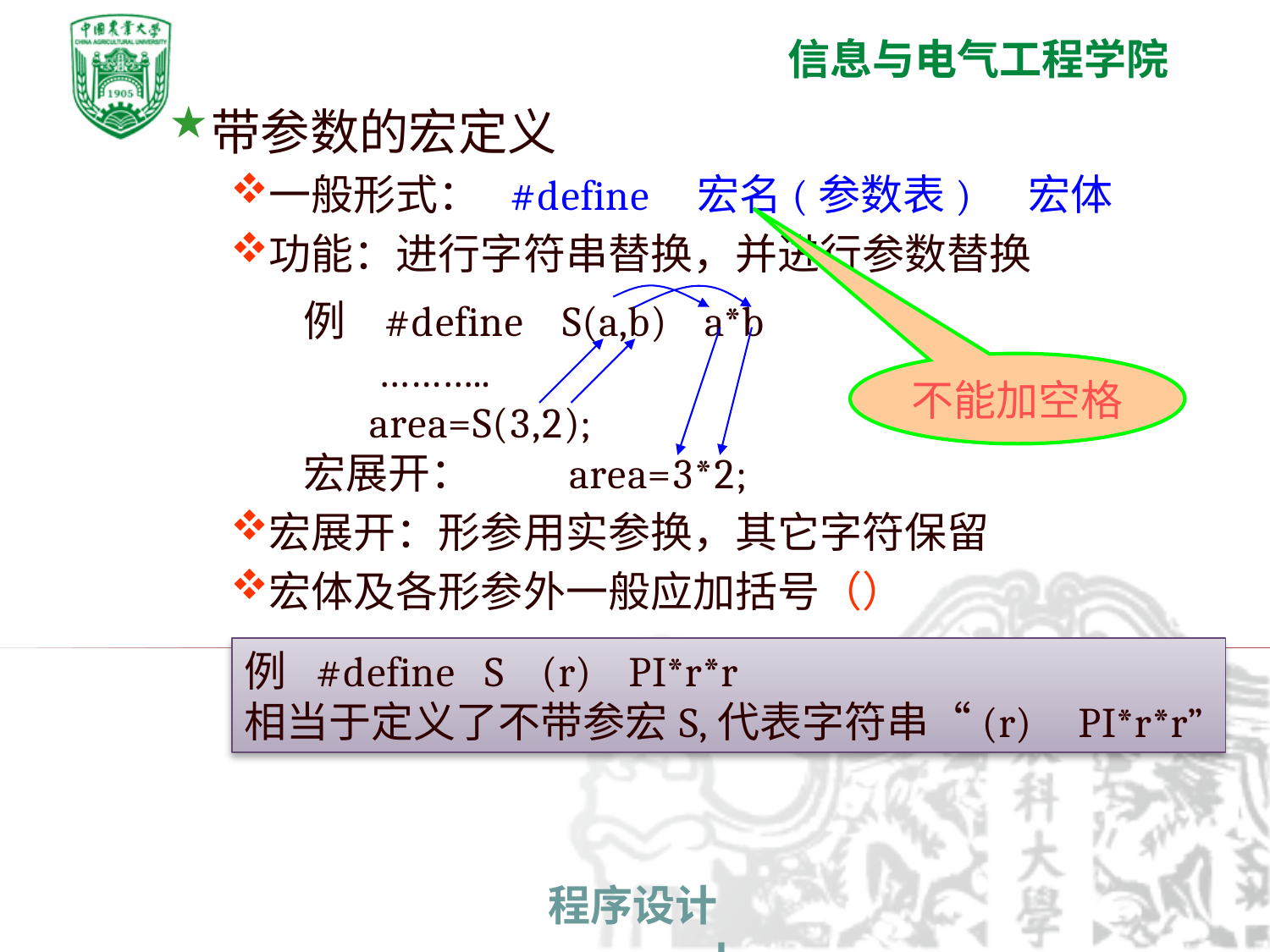

带参数的宏定义
一般形式：  #define    宏名(参数表)     宏体
功能：进行字符串替换，并进行参数替换

例   #define    S(a,b)    a*b
        ………..
       area=S(3,2);
宏展开：         area=3*2;
不能加空格
宏展开：形参用实参换，其它字符保留
宏体及各形参外一般应加括号（）
例  #define   S    (r)    PI*r*r
相当于定义了不带参宏S,代表字符串“(r)     PI*r*r”